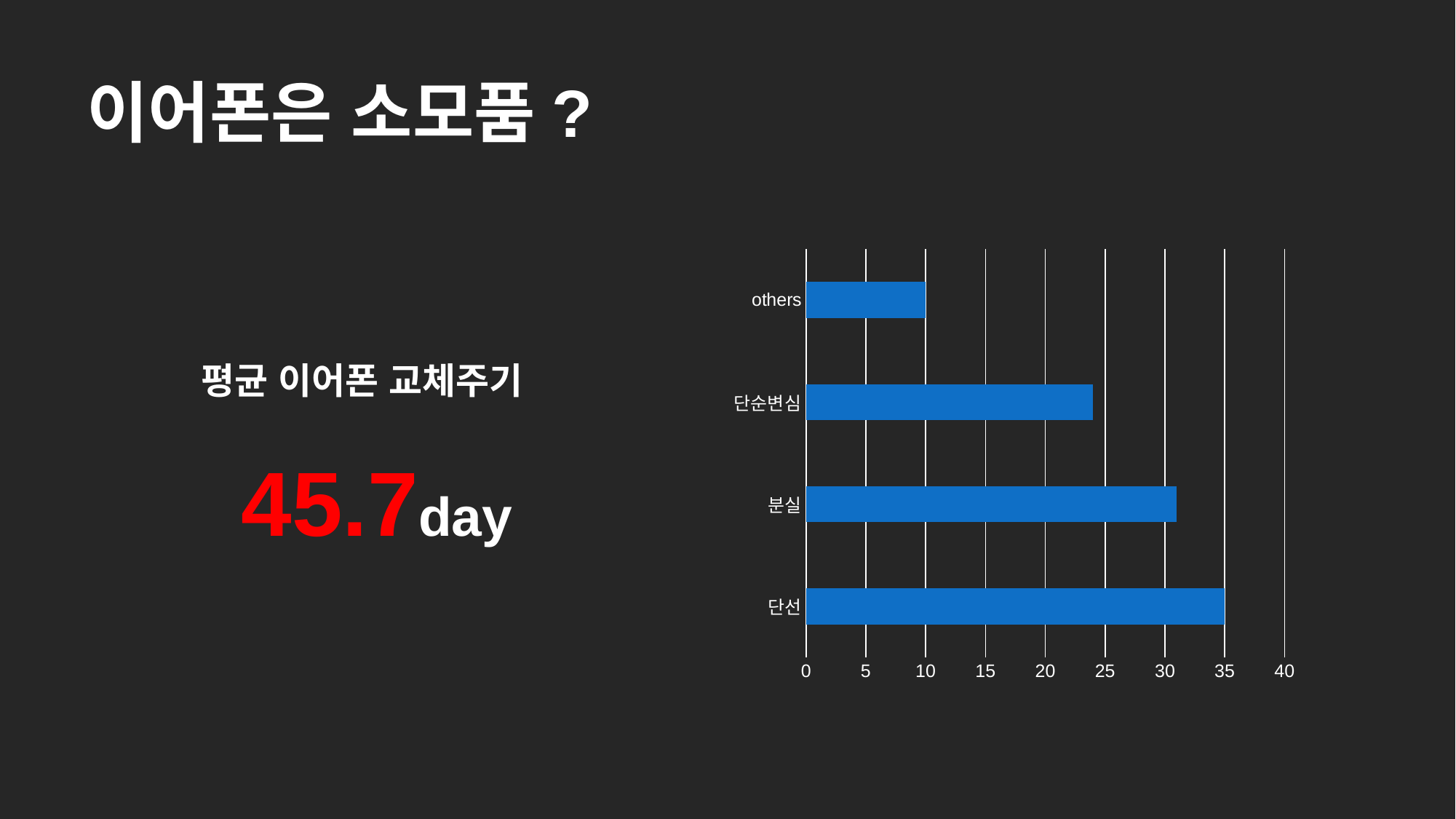

# 이어폰은 소모품?

### Chart

| Category | 계열 1 |
|---|---|
| 단선 | 35.0 |
| 분실 | 31.0 |
| 단순변심 | 24.0 |
| others | 10.0 |
평균 이어폰 교체주기
45.7day